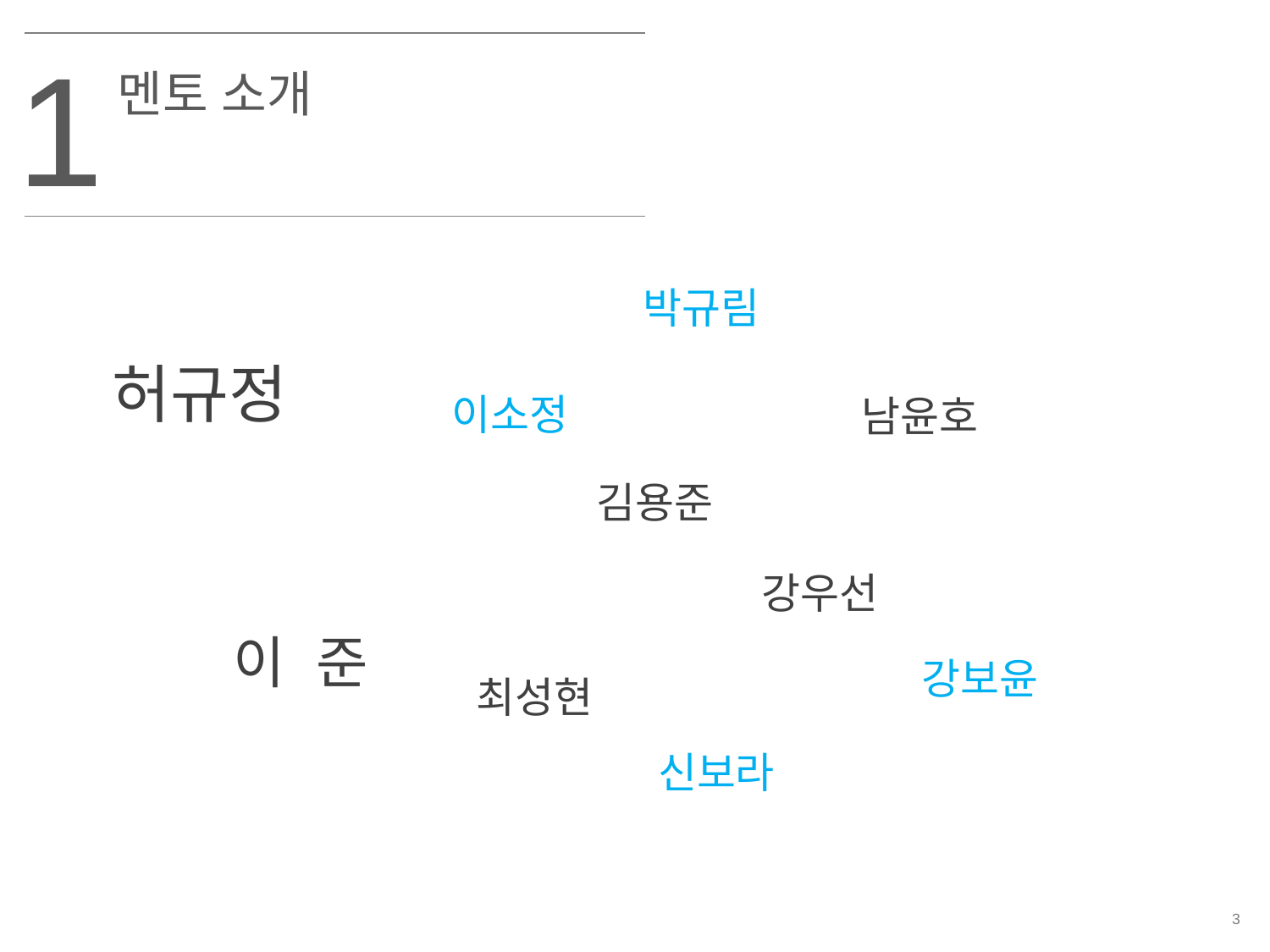

1
멘토 소개
박규림
허규정
이소정
남윤호
김용준
강우선
이  준
강보윤
최성현
신보라